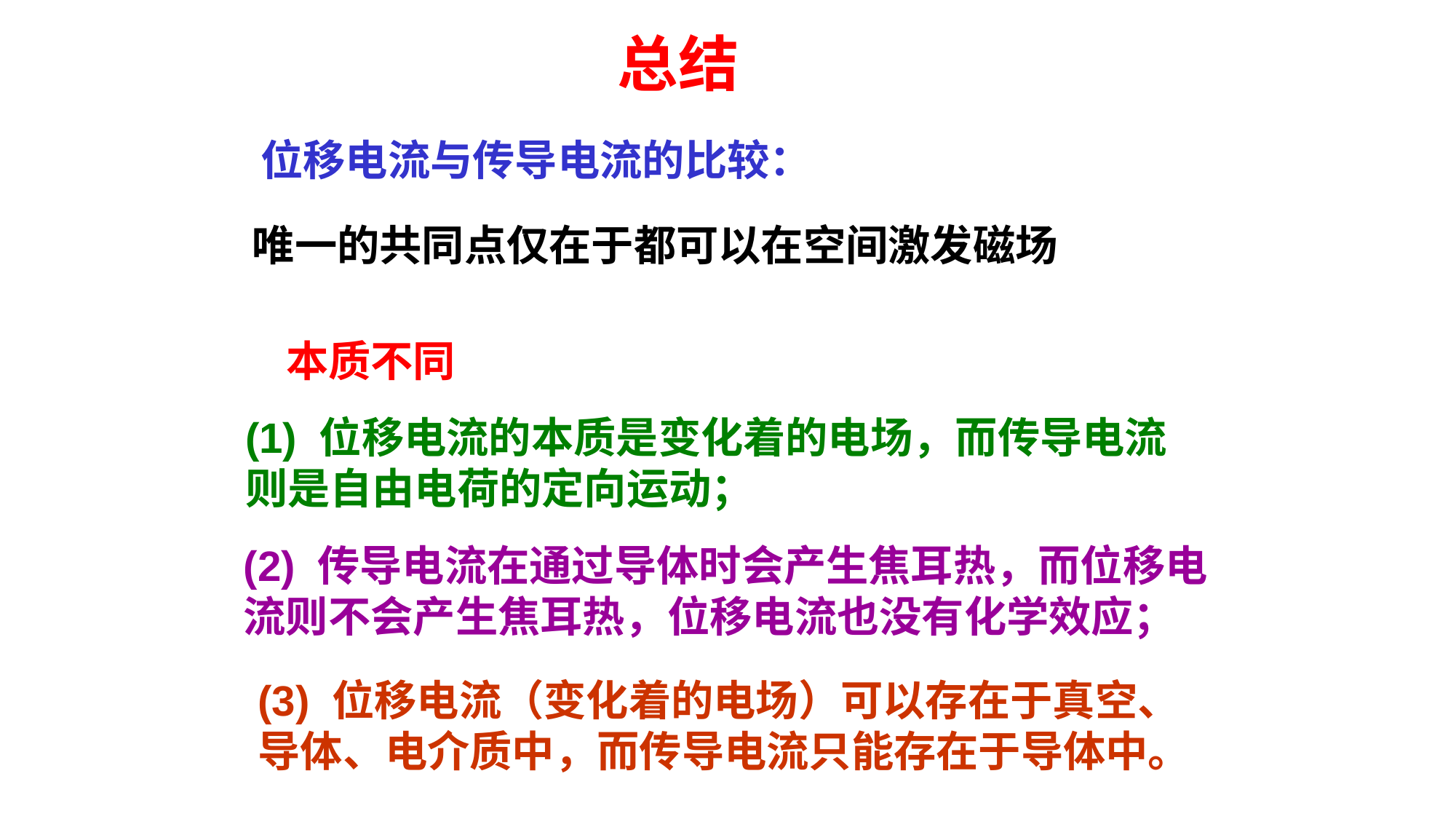

总结
位移电流与传导电流的比较：
唯一的共同点仅在于都可以在空间激发磁场
本质不同
(1) 位移电流的本质是变化着的电场，而传导电流则是自由电荷的定向运动；
(2) 传导电流在通过导体时会产生焦耳热，而位移电流则不会产生焦耳热，位移电流也没有化学效应；
(3) 位移电流（变化着的电场）可以存在于真空、导体、电介质中，而传导电流只能存在于导体中。